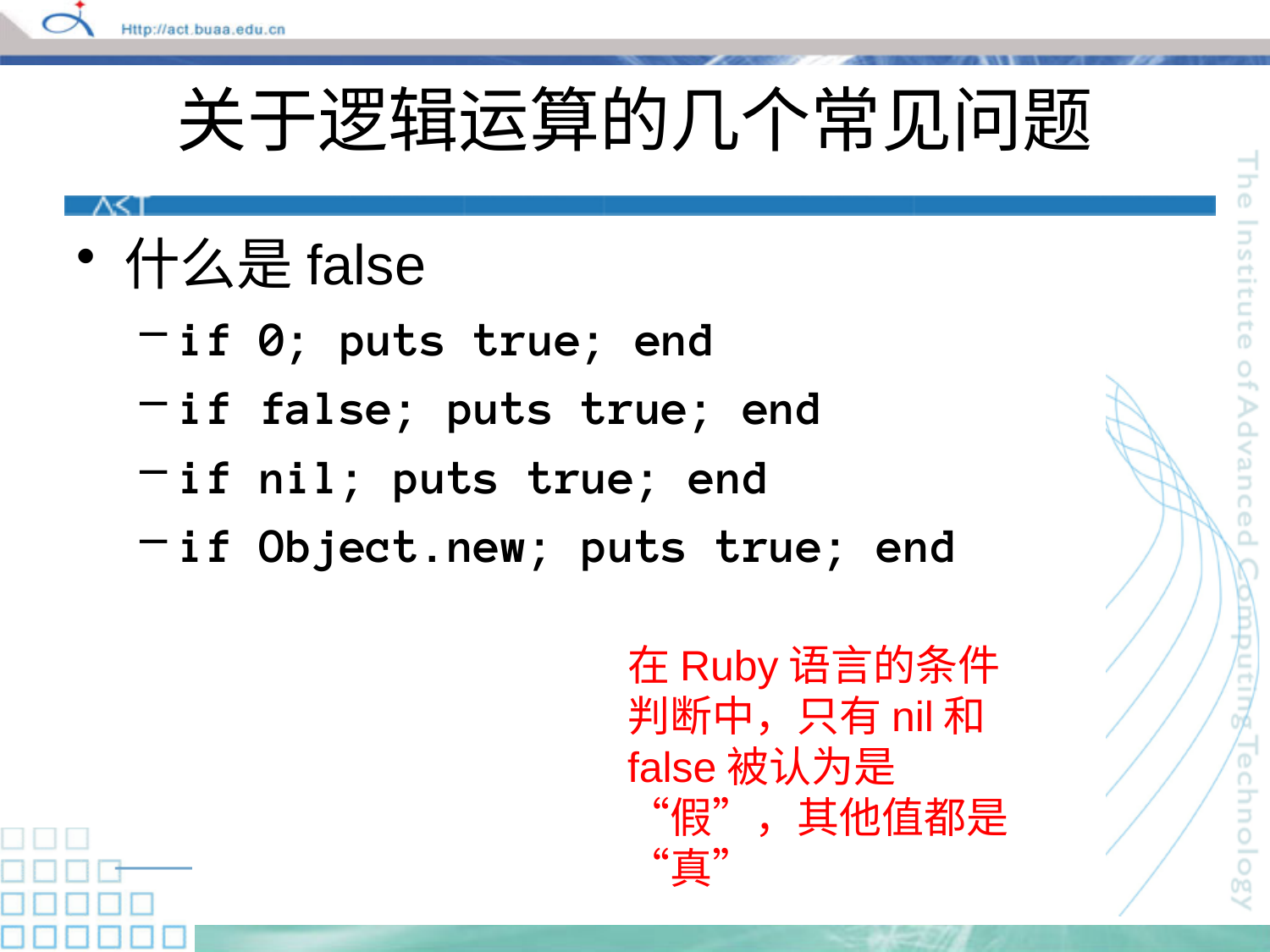

# 关于逻辑运算的几个常见问题
什么是false
if 0; puts true; end
if false; puts true; end
if nil; puts true; end
if Object.new; puts true; end
在Ruby语言的条件判断中，只有nil和false被认为是“假”，其他值都是“真”